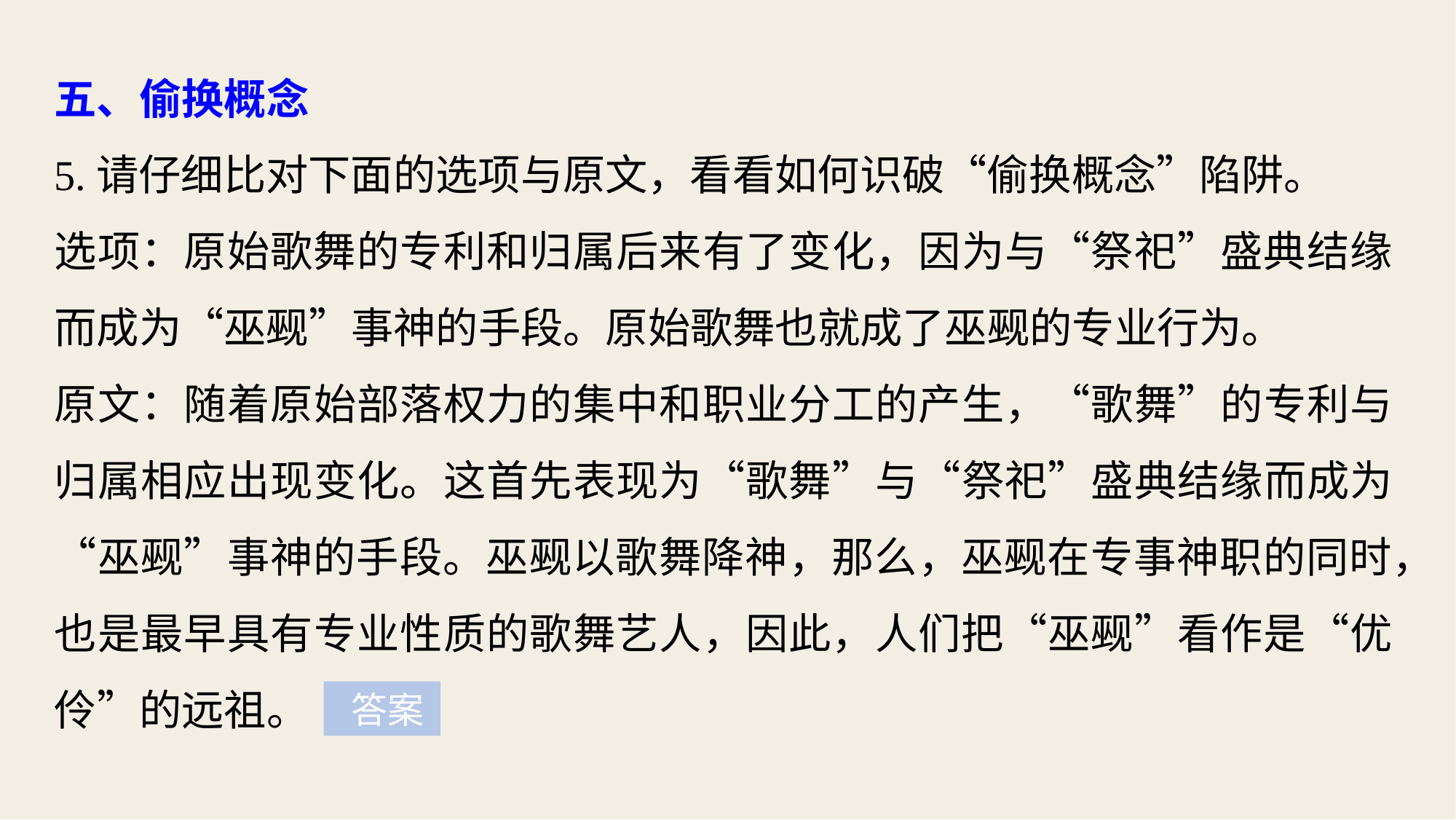

五、偷换概念
5.请仔细比对下面的选项与原文，看看如何识破“偷换概念”陷阱。
选项：原始歌舞的专利和归属后来有了变化，因为与“祭祀”盛典结缘而成为“巫觋”事神的手段。原始歌舞也就成了巫觋的专业行为。
原文：随着原始部落权力的集中和职业分工的产生，“歌舞”的专利与归属相应出现变化。这首先表现为“歌舞”与“祭祀”盛典结缘而成为“巫觋”事神的手段。巫觋以歌舞降神，那么，巫觋在专事神职的同时，也是最早具有专业性质的歌舞艺人，因此，人们把“巫觋”看作是“优伶”的远祖。
 答案